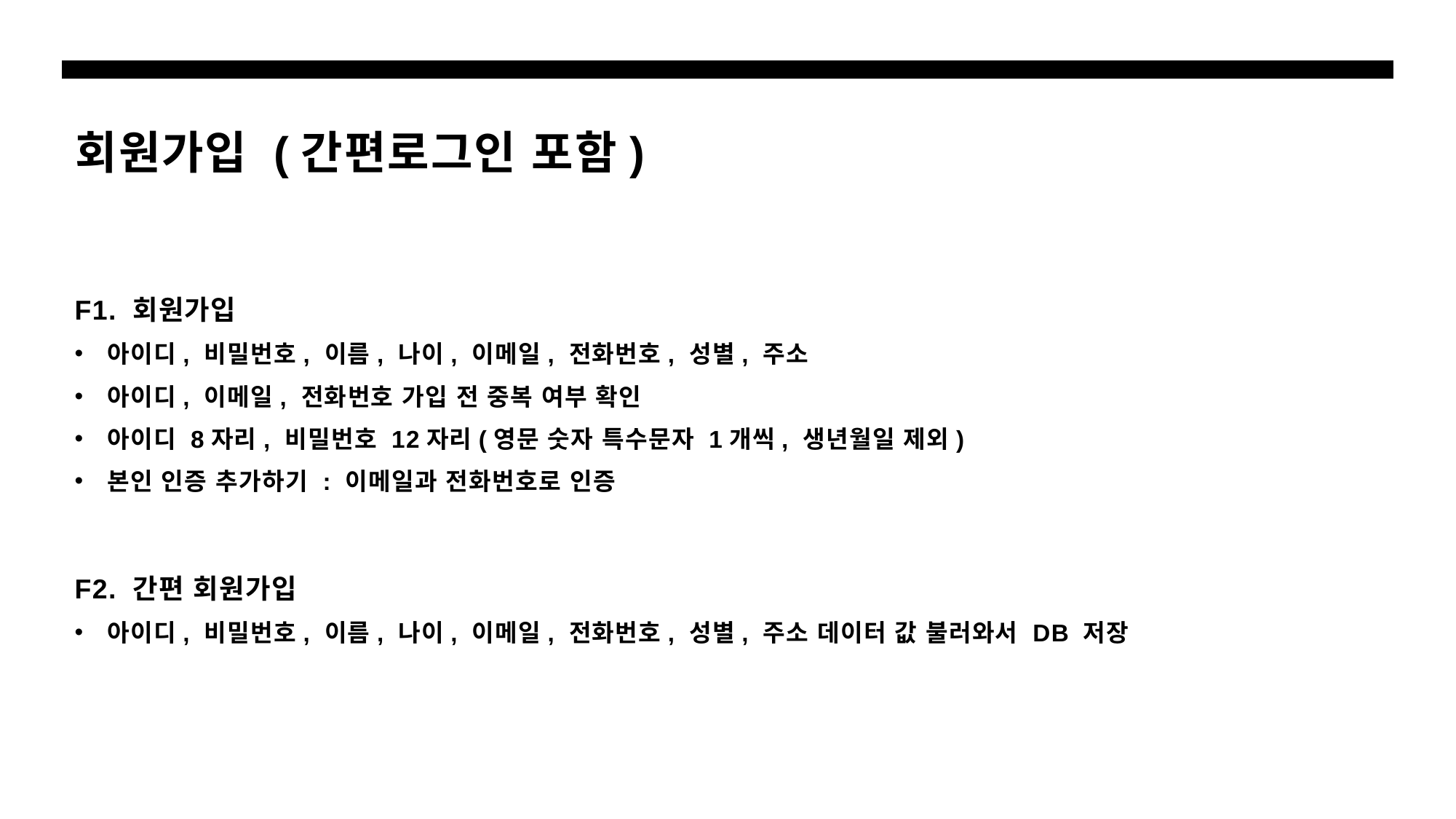

# 회원가입 (간편로그인 포함)
F1. 회원가입
아이디, 비밀번호, 이름, 나이, 이메일, 전화번호, 성별, 주소
아이디, 이메일, 전화번호 가입 전 중복 여부 확인
아이디 8자리, 비밀번호 12자리(영문 숫자 특수문자 1개씩, 생년월일 제외)
본인 인증 추가하기 : 이메일과 전화번호로 인증

F2. 간편 회원가입
아이디, 비밀번호, 이름, 나이, 이메일, 전화번호, 성별, 주소 데이터 값 불러와서 DB 저장